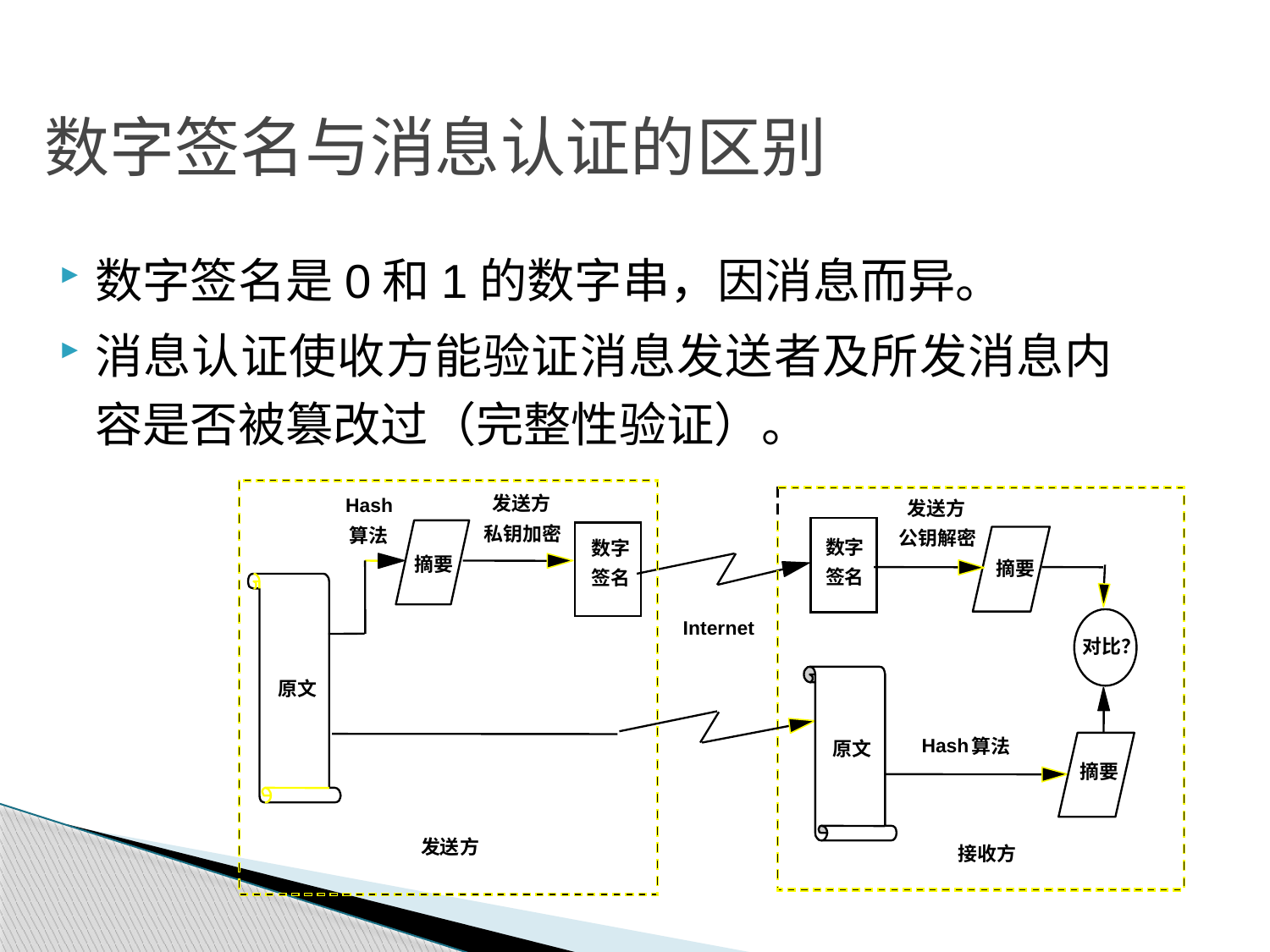

# 数字签名与消息认证的区别
数字签名是0和1的数字串，因消息而异。
消息认证使收方能验证消息发送者及所发消息内容是否被篡改过（完整性验证）。

发送方
Hash

发送方

私钥加密

算法

公钥解密

数字

数字

摘要

摘要

签名

签名

Internet

对比？

原文

Hash

算法

原文

摘要

发送方

接收方